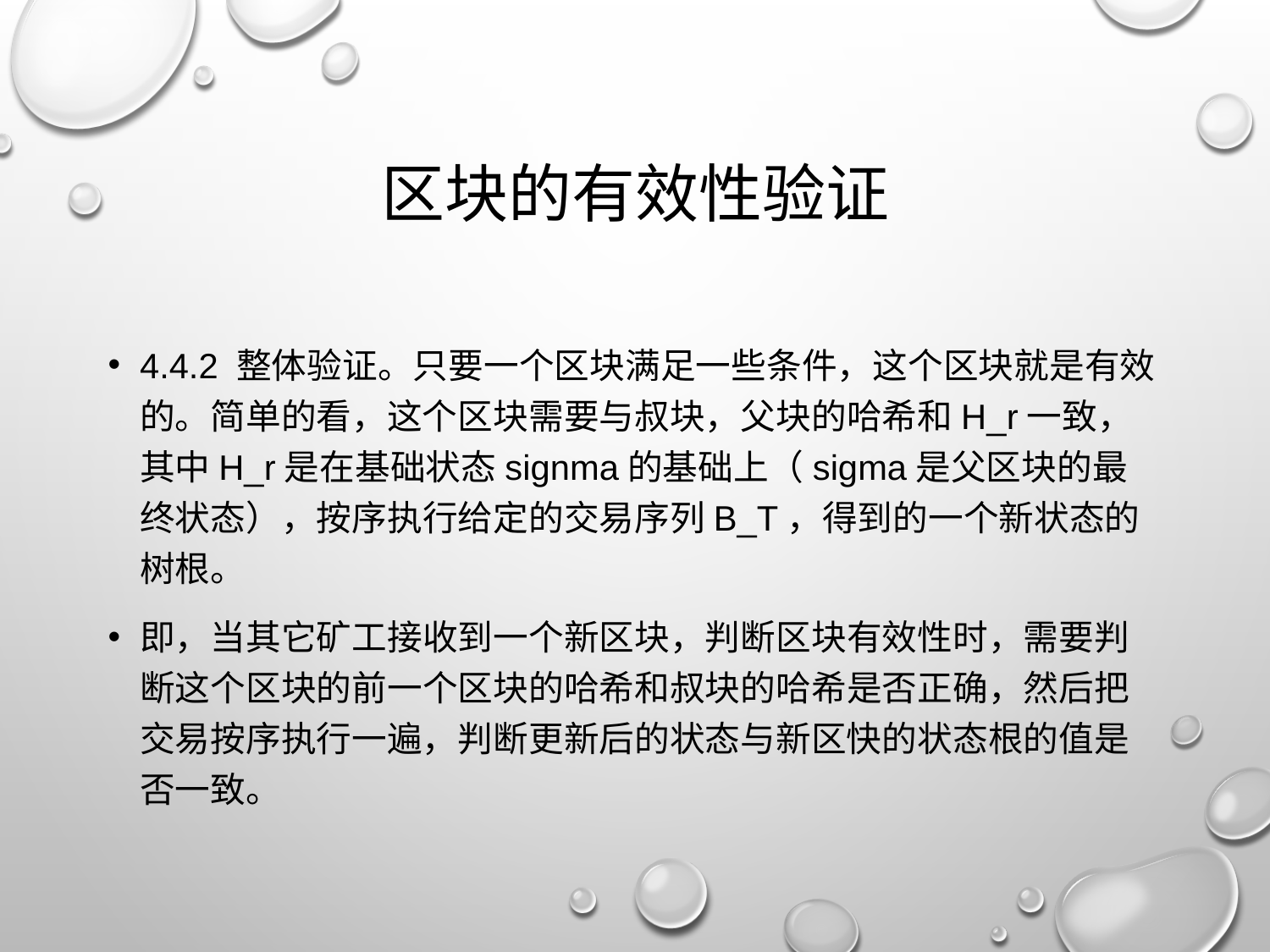

# 区块的有效性验证
4.4.2 整体验证。只要一个区块满足一些条件，这个区块就是有效的。简单的看，这个区块需要与叔块，父块的哈希和H_r一致，其中H_r是在基础状态signma的基础上（sigma是父区块的最终状态），按序执行给定的交易序列B_T，得到的一个新状态的树根。
即，当其它矿工接收到一个新区块，判断区块有效性时，需要判断这个区块的前一个区块的哈希和叔块的哈希是否正确，然后把交易按序执行一遍，判断更新后的状态与新区快的状态根的值是否一致。